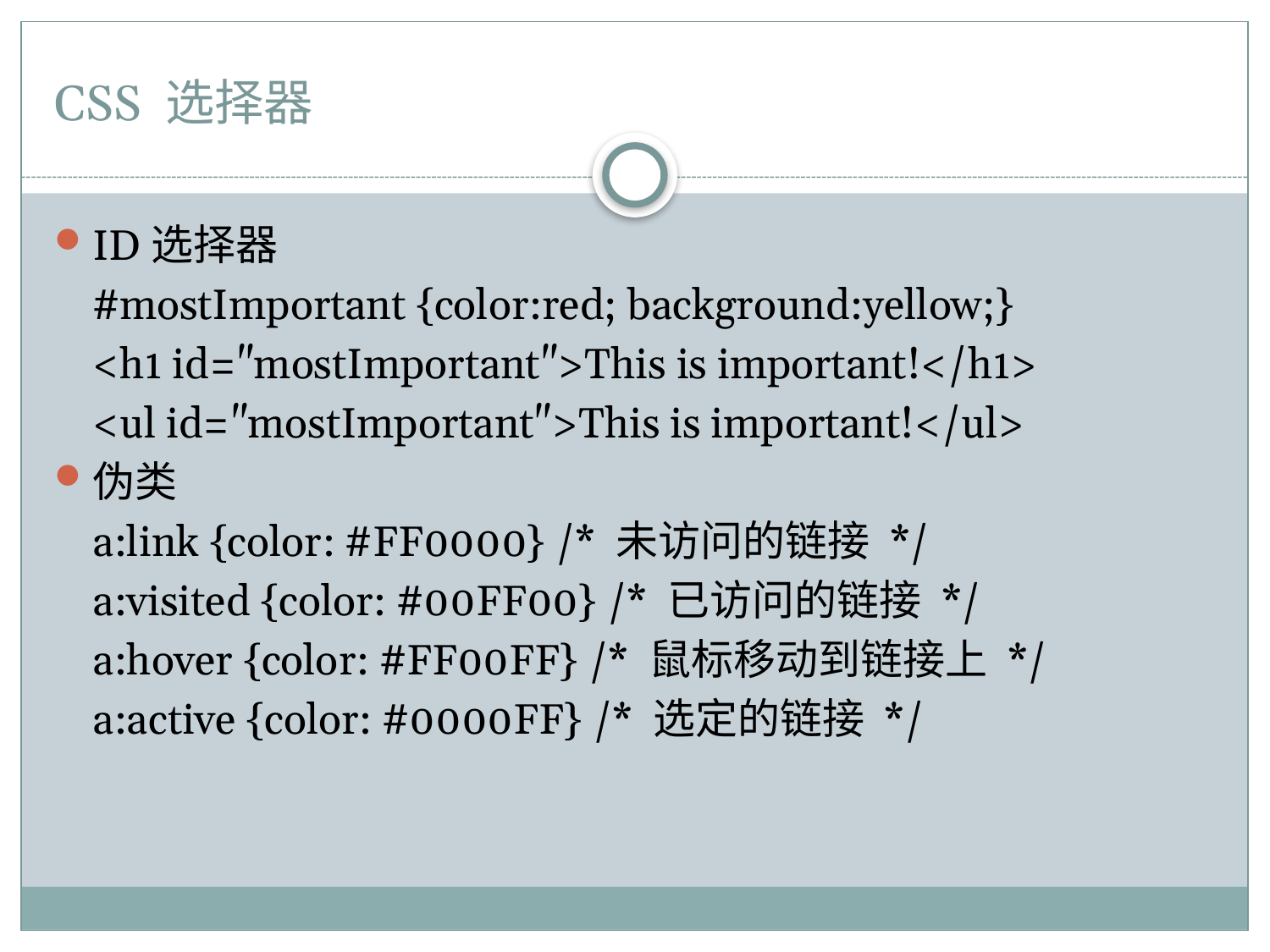

# CSS 选择器
ID选择器
	#mostImportant {color:red; background:yellow;}
	<h1 id="mostImportant">This is important!</h1>
	<ul id="mostImportant">This is important!</ul>
伪类
	a:link {color: #FF0000} /* 未访问的链接 */
	a:visited {color: #00FF00} /* 已访问的链接 */
	a:hover {color: #FF00FF} /* 鼠标移动到链接上 */
	a:active {color: #0000FF} /* 选定的链接 */